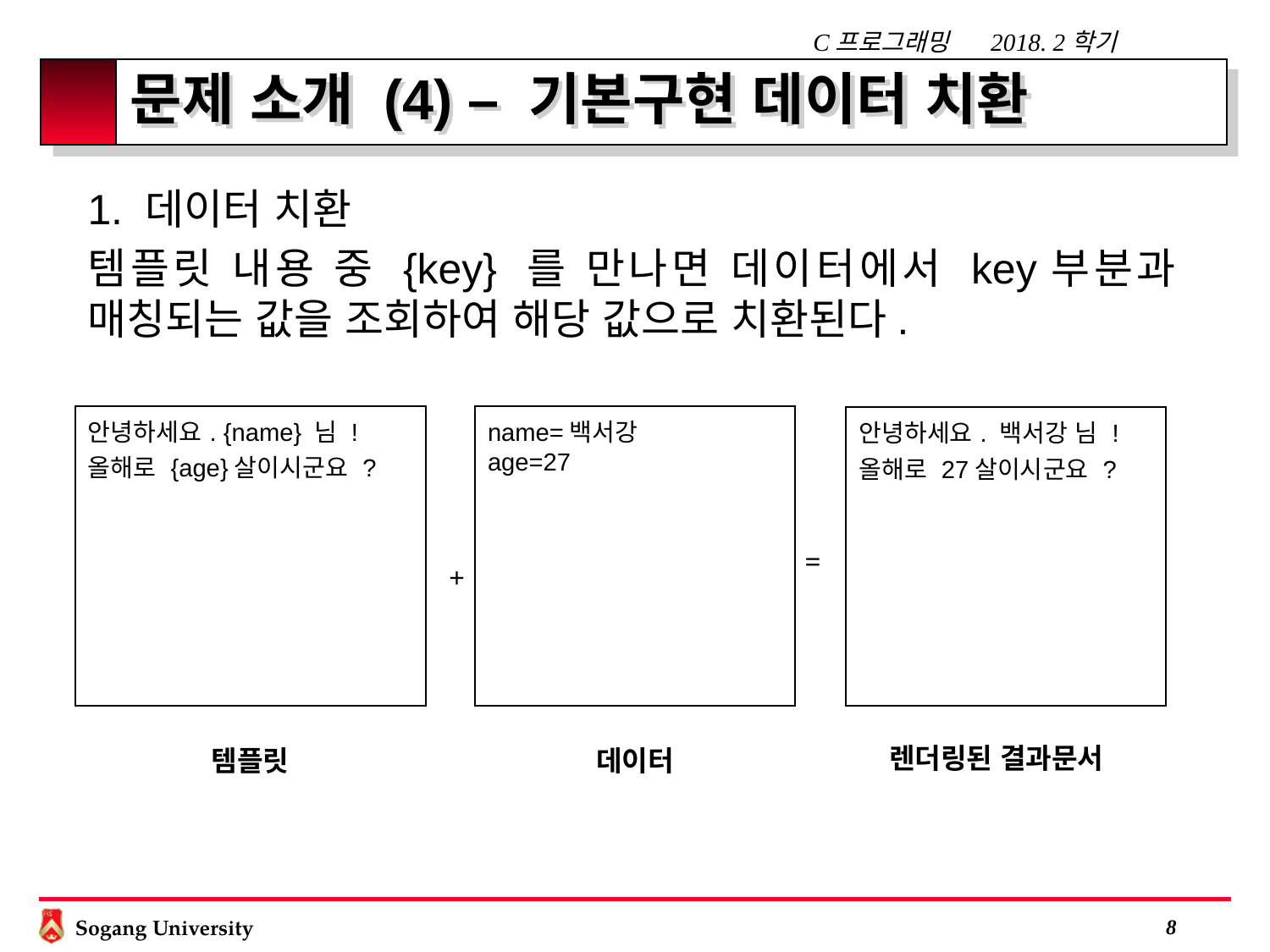

# 문제 소개 (4) – 기본구현 데이터 치환
1. 데이터 치환
템플릿 내용 중 {key} 를 만나면 데이터에서 key부분과 매칭되는 값을 조회하여 해당 값으로 치환된다.

| 안녕하세요. {name} 님 ! 올해로 {age}살이시군요 ? |
| --- |
| name=백서강 age=27 |
| --- |
| 안녕하세요. 백서강 님 ! 올해로 27살이시군요 ? |
| --- |
=
+
렌더링된 결과문서
템플릿
데이터
 8